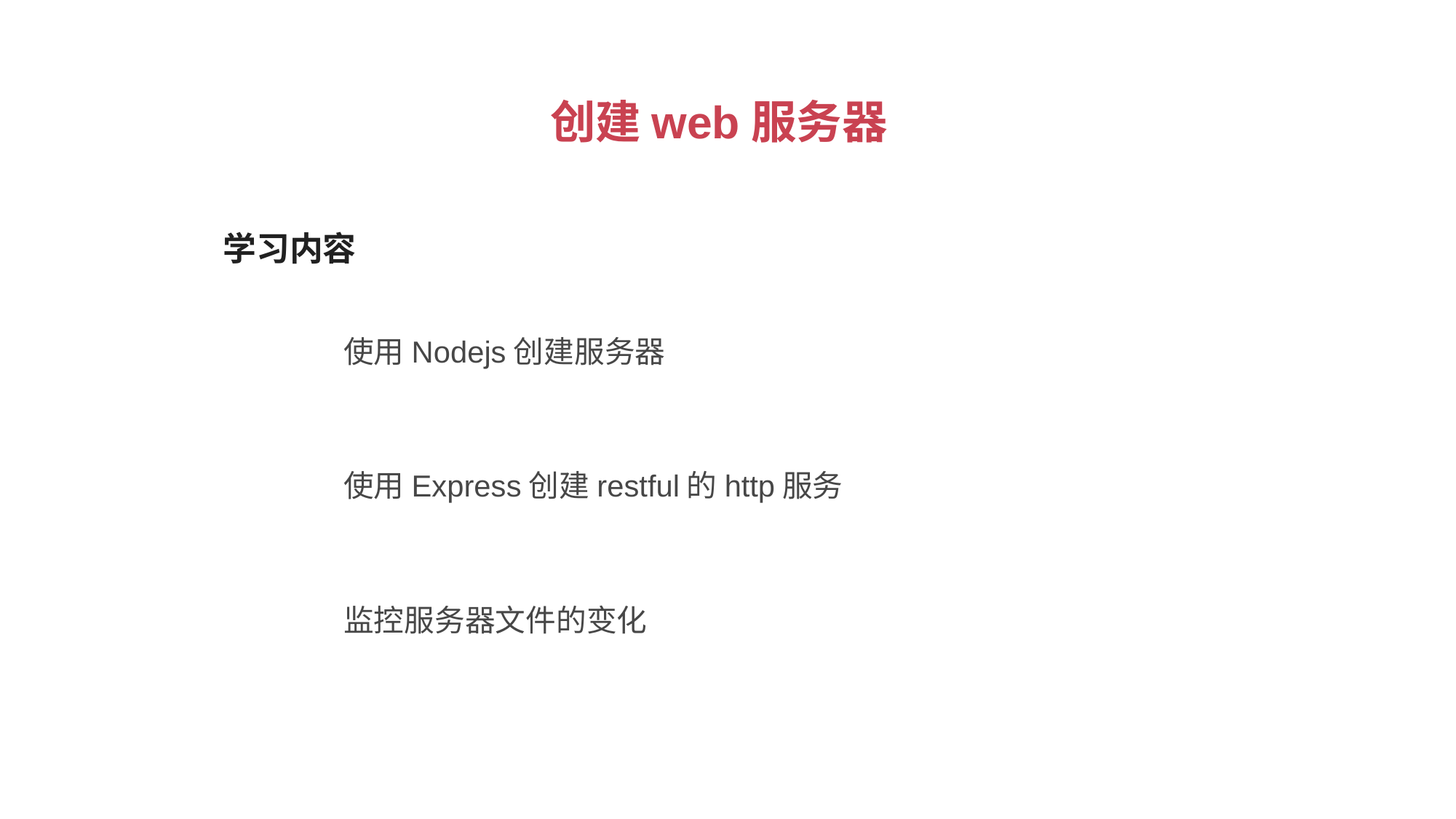

创建web服务器
 学习内容
使用Nodejs创建服务器
使用Express创建restful的http服务
监控服务器文件的变化